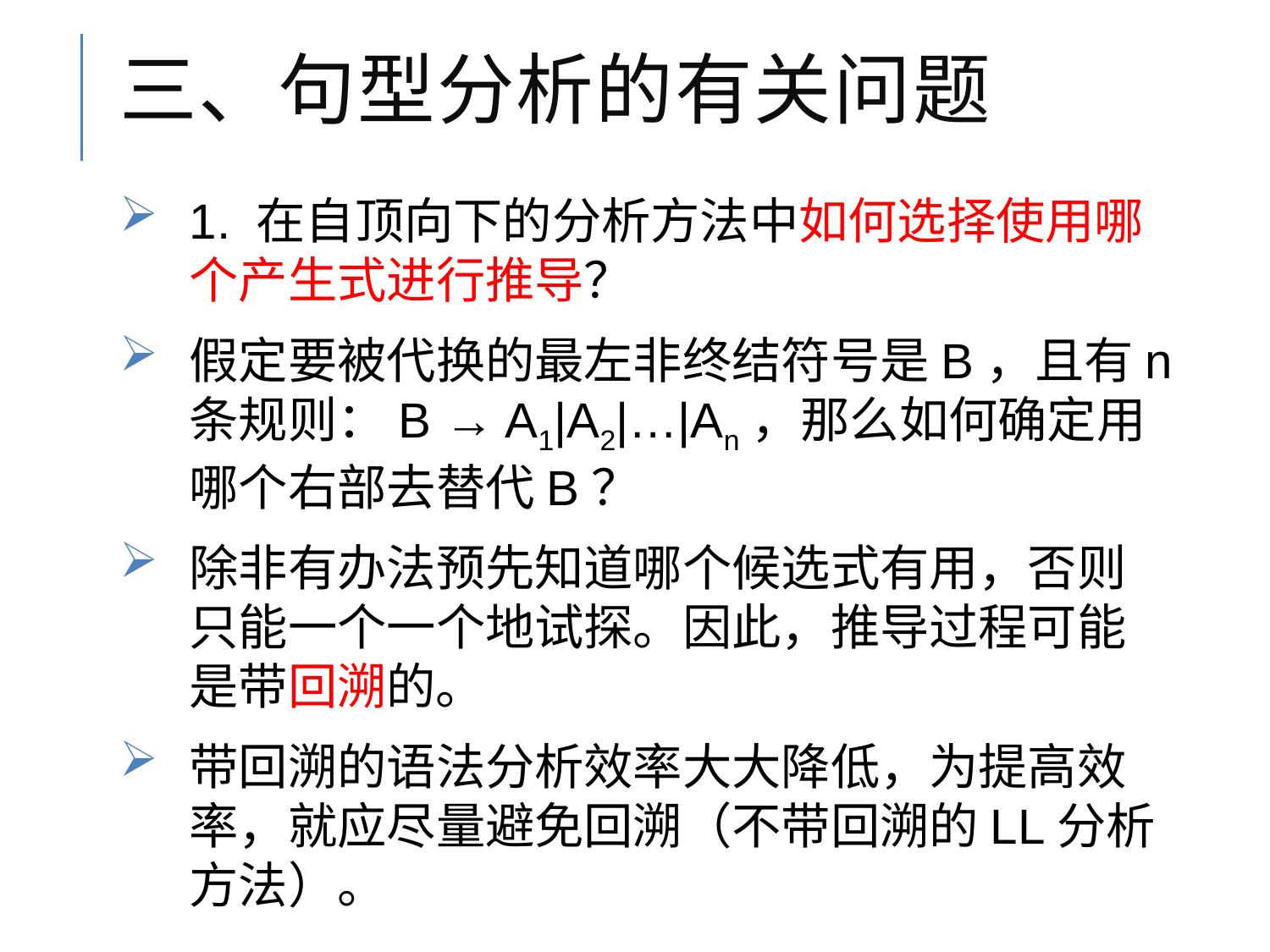

# 三、句型分析的有关问题
1. 在自顶向下的分析方法中如何选择使用哪个产生式进行推导？
假定要被代换的最左非终结符号是B，且有n条规则：B → A1|A2|…|An，那么如何确定用哪个右部去替代B？
除非有办法预先知道哪个候选式有用，否则只能一个一个地试探。因此，推导过程可能是带回溯的。
带回溯的语法分析效率大大降低，为提高效率，就应尽量避免回溯（不带回溯的LL分析方法）。
62